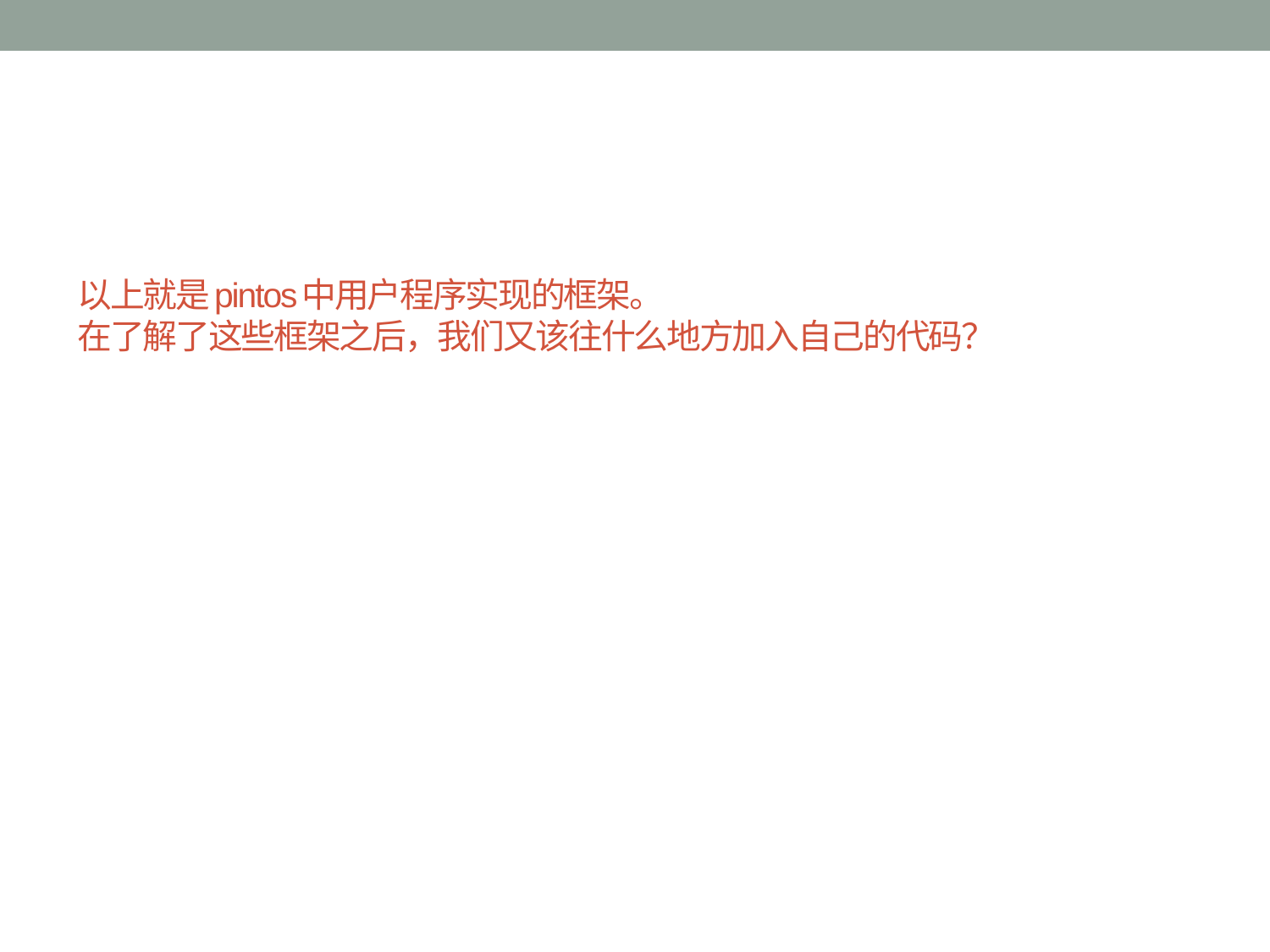

# 以上就是pintos中用户程序实现的框架。 在了解了这些框架之后，我们又该往什么地方加入自己的代码？